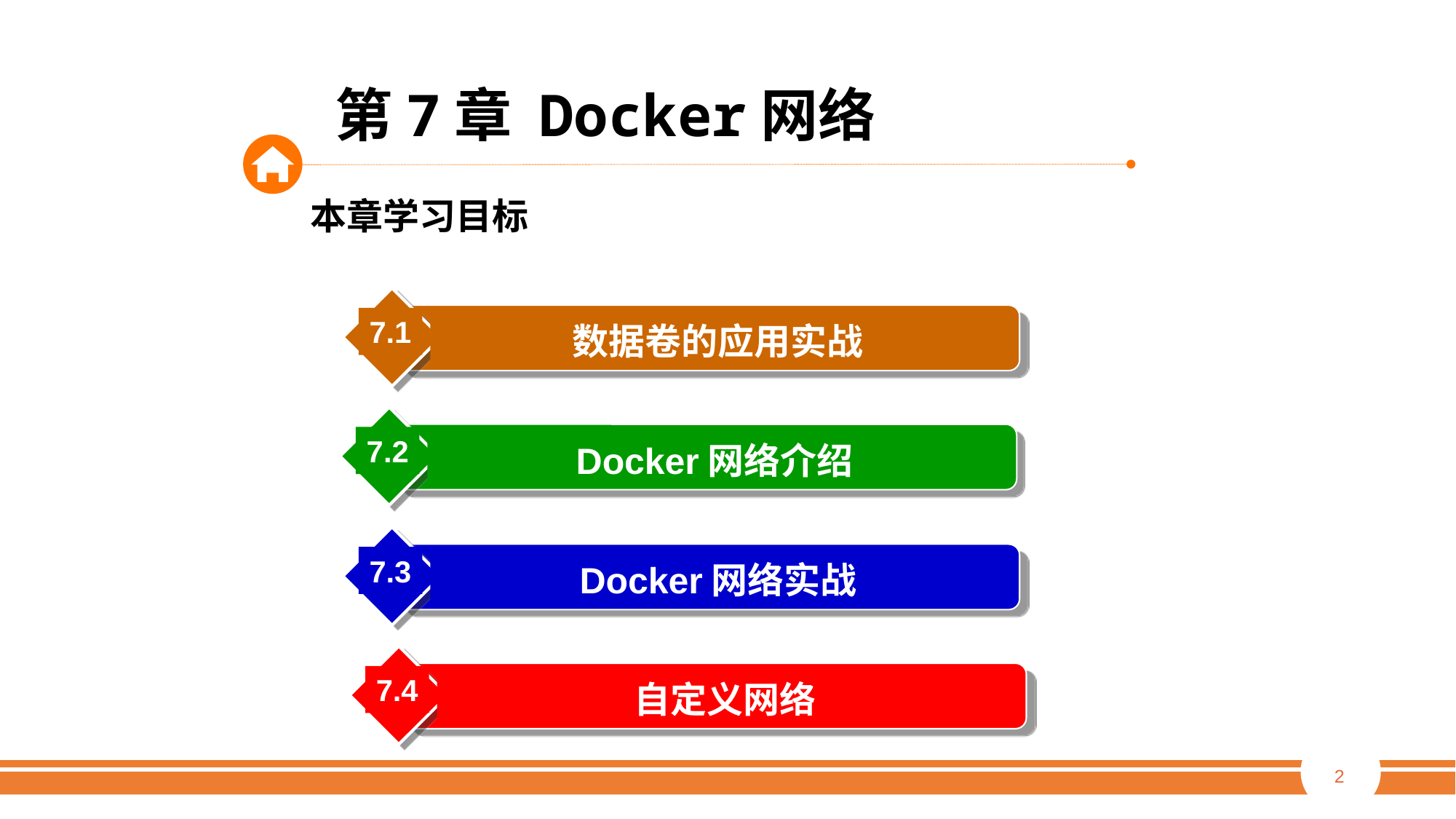

第7章 Docker网络

本章学习目标

7.1
数据卷的应用实战

7.2
Docker网络介绍

7.3
Docker网络实战

7.4
自定义网络
2